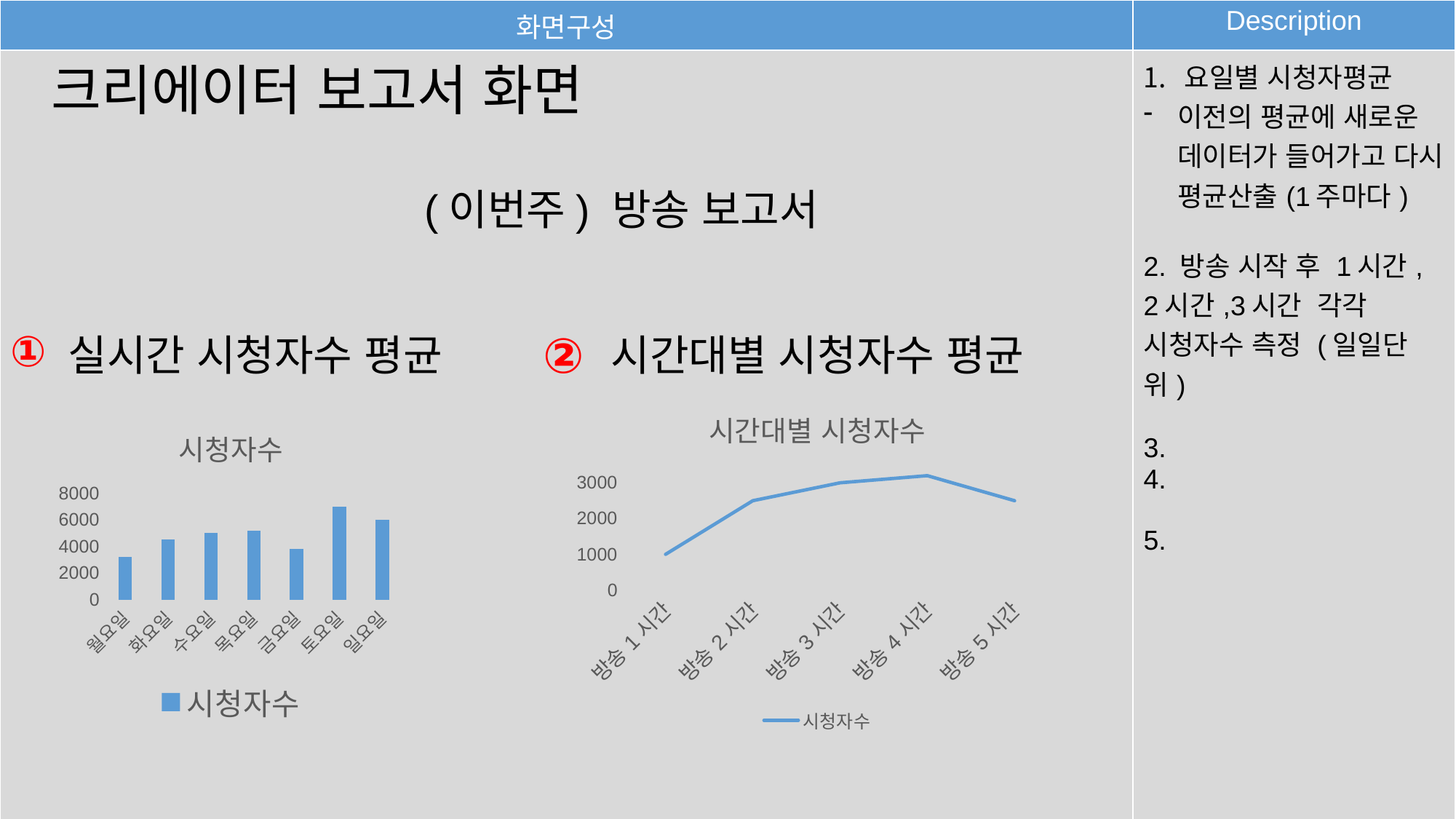

| 화면구성 | Description |
| --- | --- |
|  | 요일별 시청자평균 이전의 평균에 새로운 데이터가 들어가고 다시 평균산출(1주마다) 2. 방송 시작 후 1시간, 2시간,3시간 각각 시청자수 측정 (일일단위) 3. 4. 5. |
크리에이터 보고서 화면
(이번주) 방송 보고서
①
②
실시간 시청자수 평균
시간대별 시청자수 평균

### Chart: 시간대별 시청자수

| Category | 시청자수 |
|---|---|
| 방송1시간 | 1000.0 |
| 방송2시간 | 2500.0 |
| 방송3시간 | 3000.0 |
| 방송4시간 | 3200.0 |
| 방송5시간 | 2500.0 |

### Chart:

| Category | 시청자수 |
|---|---|
| 월요일 | 3200.0 |
| 화요일 | 4500.0 |
| 수요일 | 5000.0 |
| 목요일 | 5200.0 |
| 금요일 | 3800.0 |
| 토요일 | 7000.0 |
| 일요일 | 6000.0 |